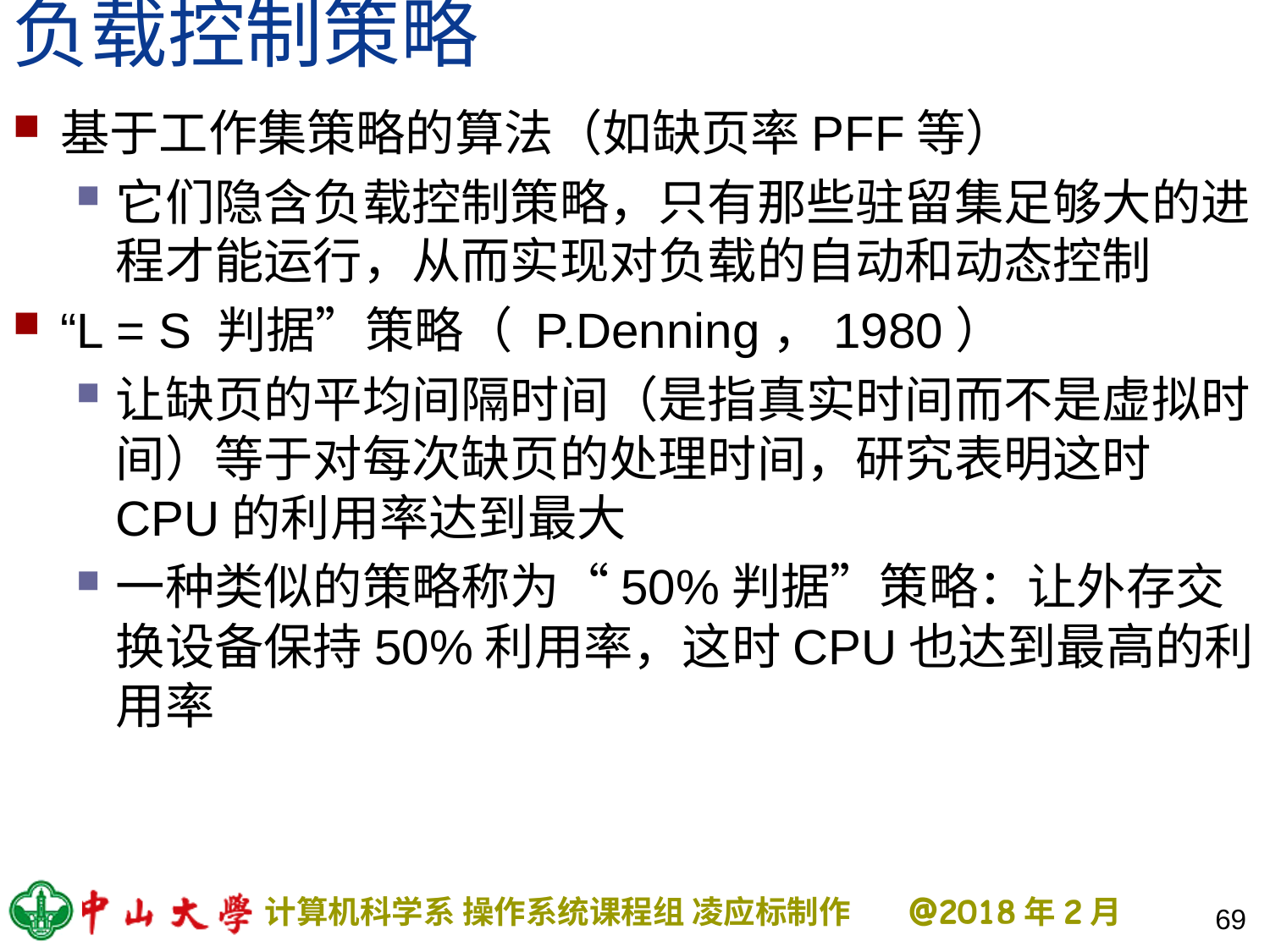

# 负载控制策略
基于工作集策略的算法（如缺页率PFF等）
它们隐含负载控制策略，只有那些驻留集足够大的进程才能运行，从而实现对负载的自动和动态控制
“L = S 判据”策略（ P.Denning，1980）
让缺页的平均间隔时间（是指真实时间而不是虚拟时间）等于对每次缺页的处理时间，研究表明这时CPU的利用率达到最大
一种类似的策略称为“50%判据”策略：让外存交换设备保持50%利用率，这时CPU也达到最高的利用率
69